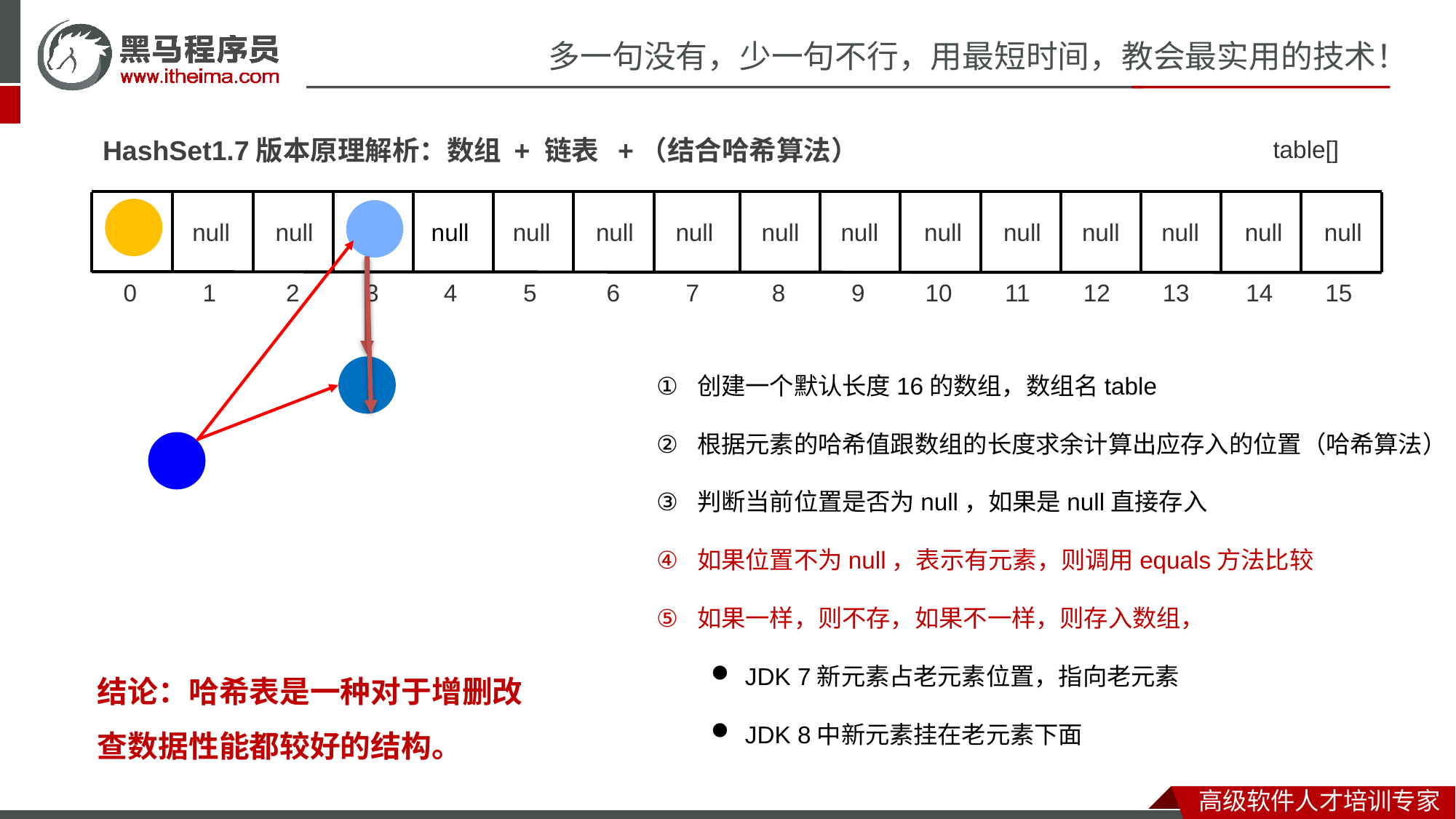

HashSet1.7版本原理解析：数组 + 链表  +（结合哈希算法）
table[]

null
null
null
null
null
null
null
null
null
null
null
null
null
null
null
0
1
2
3
4
5
6
7
8
9
10
11
12
13
14
15
创建一个默认长度16的数组，数组名table
根据元素的哈希值跟数组的长度求余计算出应存入的位置（哈希算法）
判断当前位置是否为null，如果是null直接存入
如果位置不为null，表示有元素，则调用equals方法比较
如果一样，则不存，如果不一样，则存入数组，
JDK 7新元素占老元素位置，指向老元素
JDK 8中新元素挂在老元素下面

结论：哈希表是一种对于增删改查数据性能都较好的结构。